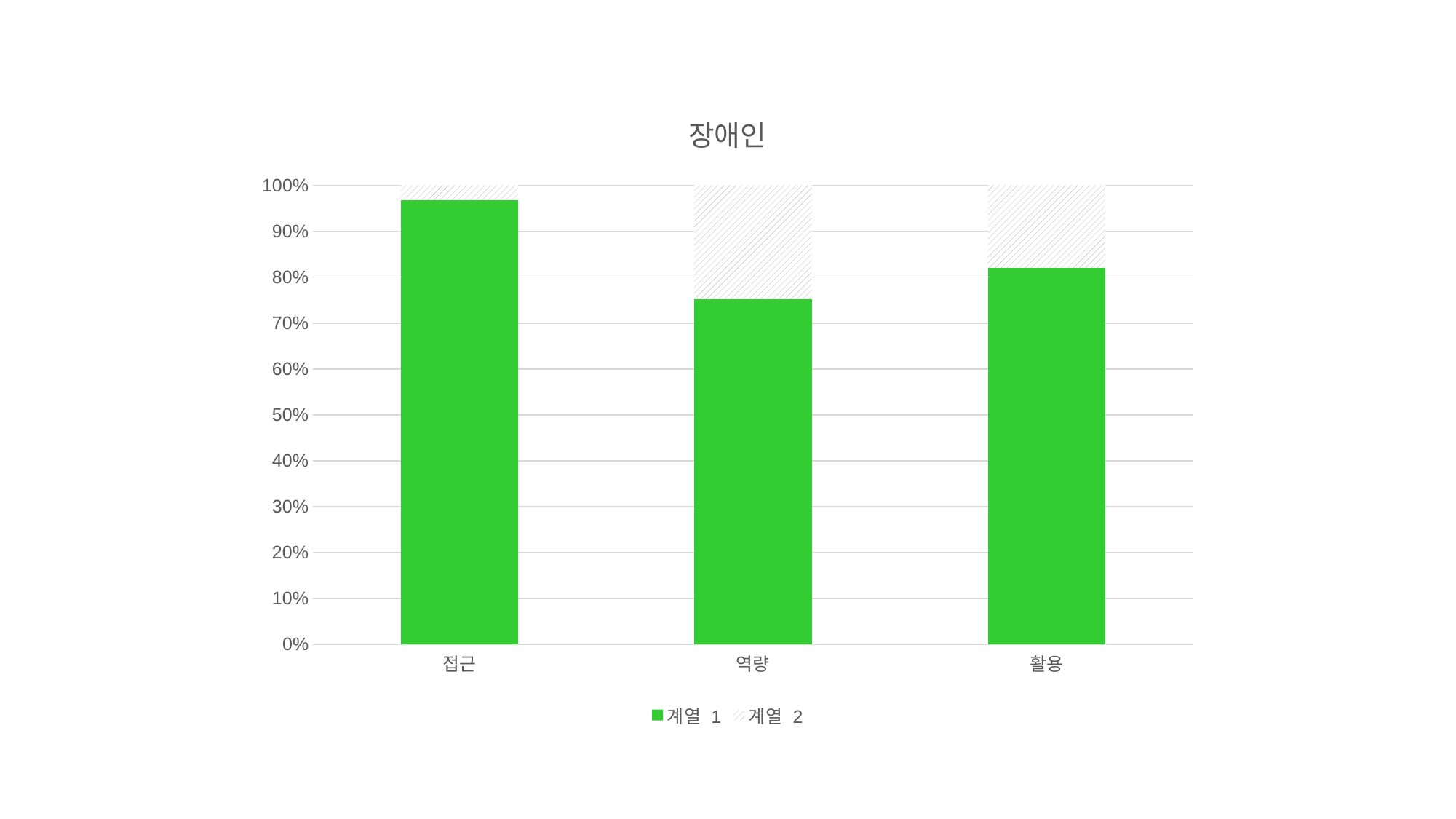

### Chart: 장애인

| Category | 계열 1 | 계열 2 |
|---|---|---|
| 접근 | 96.7 | 3.299999999999997 |
| 역량 | 75.2 | 24.799999999999997 |
| 활용 | 82.0 | 18.0 |